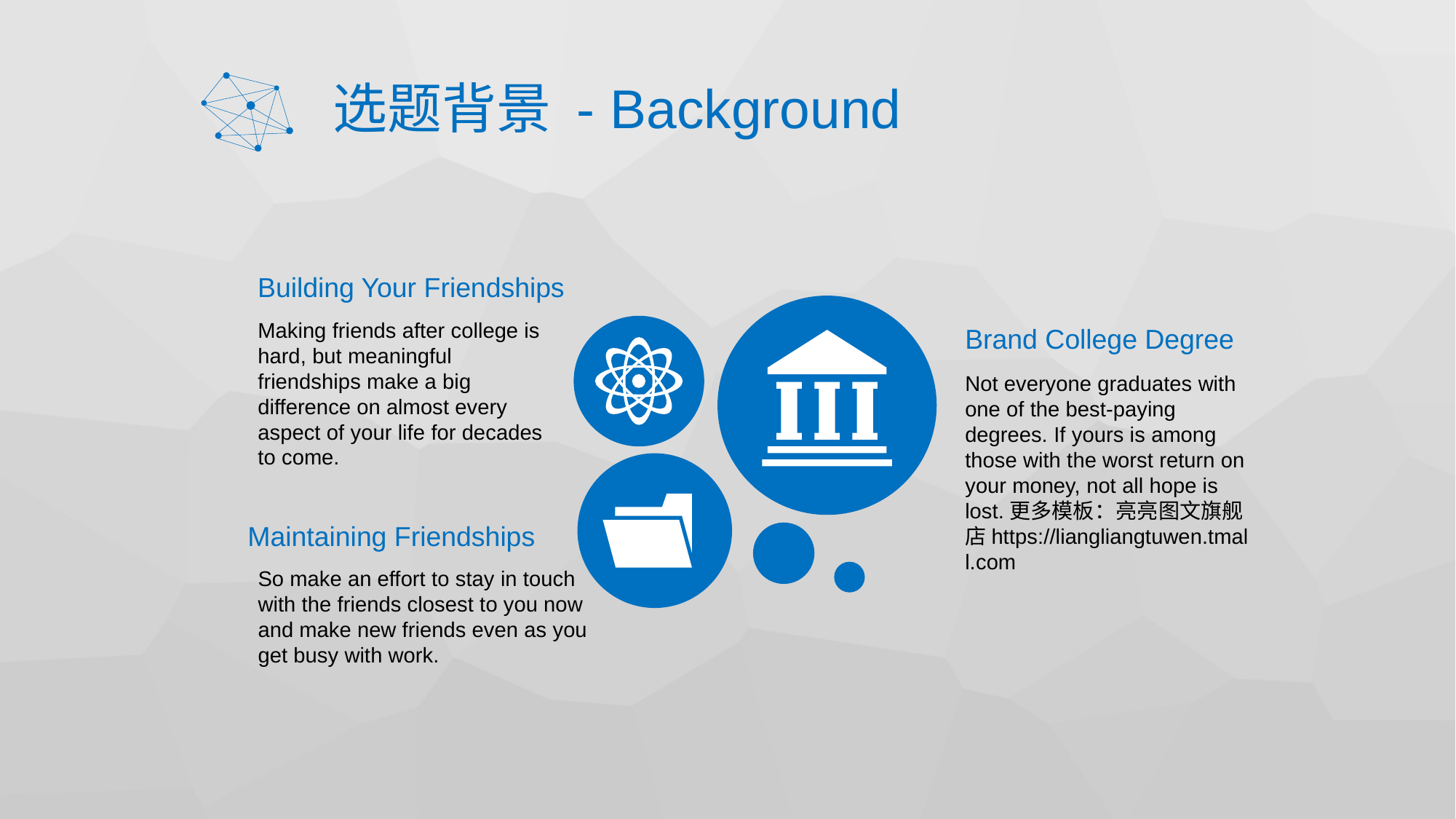

# 选题背景 - Background
Building Your Friendships

Making friends after college is hard, but meaningful friendships make a big difference on almost every aspect of your life for decades to come.

Brand College Degree
Not everyone graduates with one of the best-paying degrees. If yours is among those with the worst return on your money, not all hope is lost.更多模板：亮亮图文旗舰店https://liangliangtuwen.tmall.com

Maintaining Friendships

So make an effort to stay in touch with the friends closest to you now and make new friends even as you get busy with work.